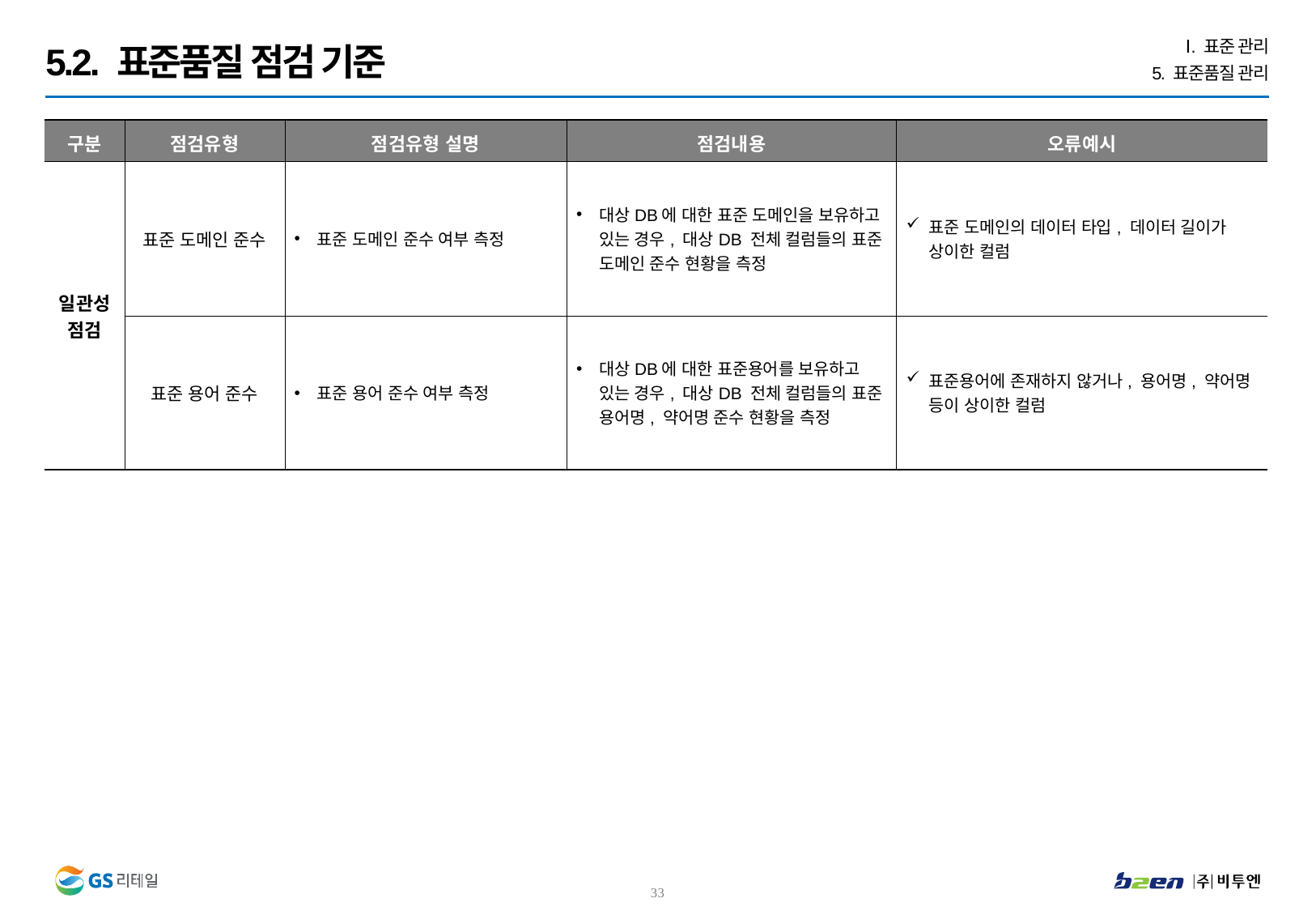

Ⅰ. 표준 관리
5. 표준품질 관리
5.2. 표준품질 점검 기준
| 구분 | 점검유형 | 점검유형 설명 | 점검내용 | 오류예시 |
| --- | --- | --- | --- | --- |
| 일관성 점검 | 표준 도메인 준수 | 표준 도메인 준수 여부 측정 | 대상DB에 대한 표준 도메인을 보유하고 있는 경우, 대상DB 전체 컬럼들의 표준 도메인 준수 현황을 측정 | 표준 도메인의 데이터 타입, 데이터 길이가 상이한 컬럼 |
|  | 표준 용어 준수 | 표준 용어 준수 여부 측정 | 대상DB에 대한 표준용어를 보유하고 있는 경우, 대상DB 전체 컬럼들의 표준 용어명, 약어명 준수 현황을 측정 | 표준용어에 존재하지 않거나, 용어명, 약어명 등이 상이한 컬럼 |
33